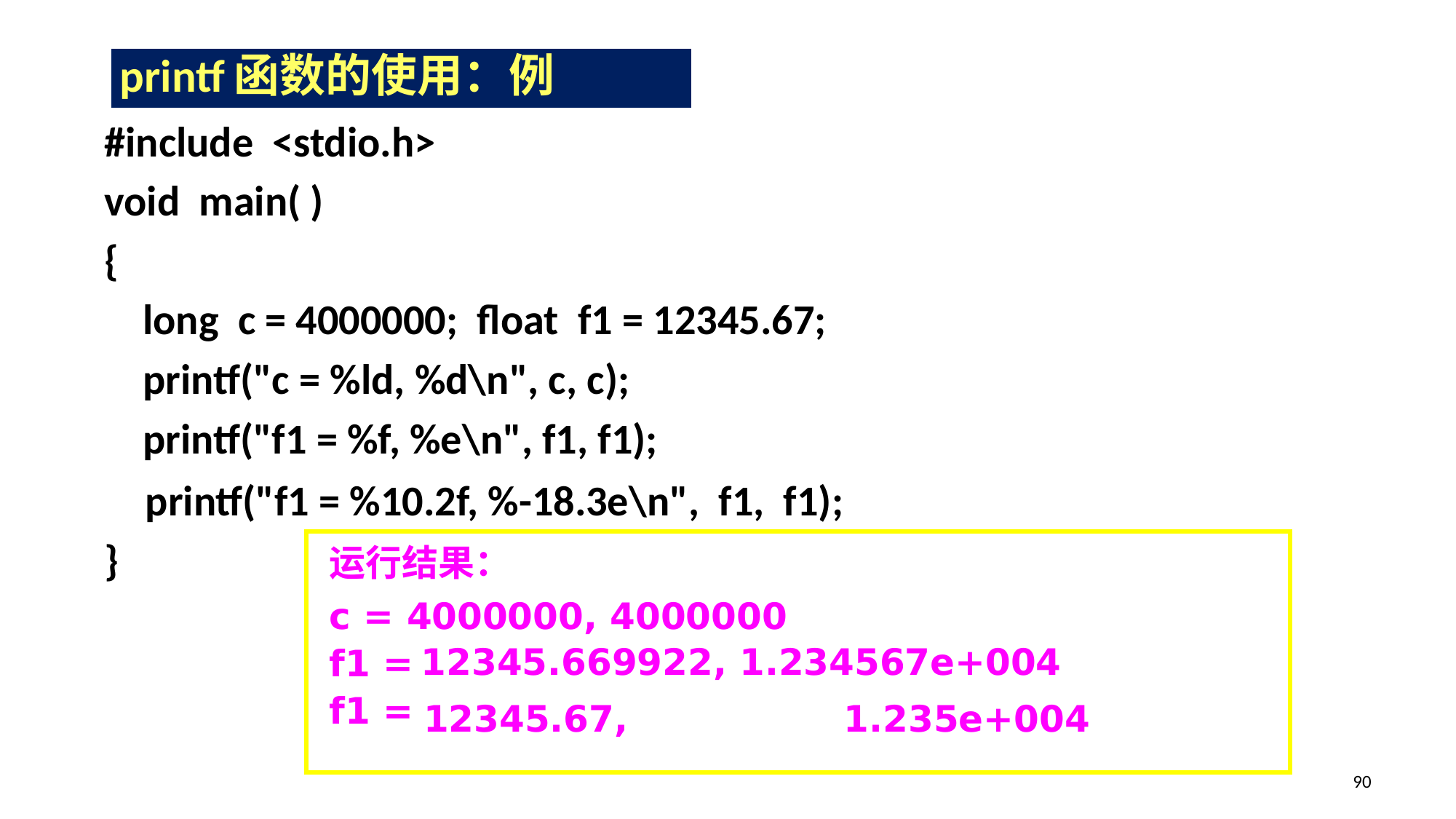

printf函数的使用：例
#include  <stdio.h>
void  main( )
{
    long  c = 4000000;  float  f1 = 12345.67;
    printf("c = %ld, %d\n", c, c);
    printf("f1 = %f, %e\n", f1, f1);
     printf("f1 = %10.2f, %-18.3e\n",  f1,  f1);
}
运行结果：
c = 4000000, 4000000
f1 =
f1 =
12345.669922, 1.234567e+004
12345.67,                 1.235e+004
90